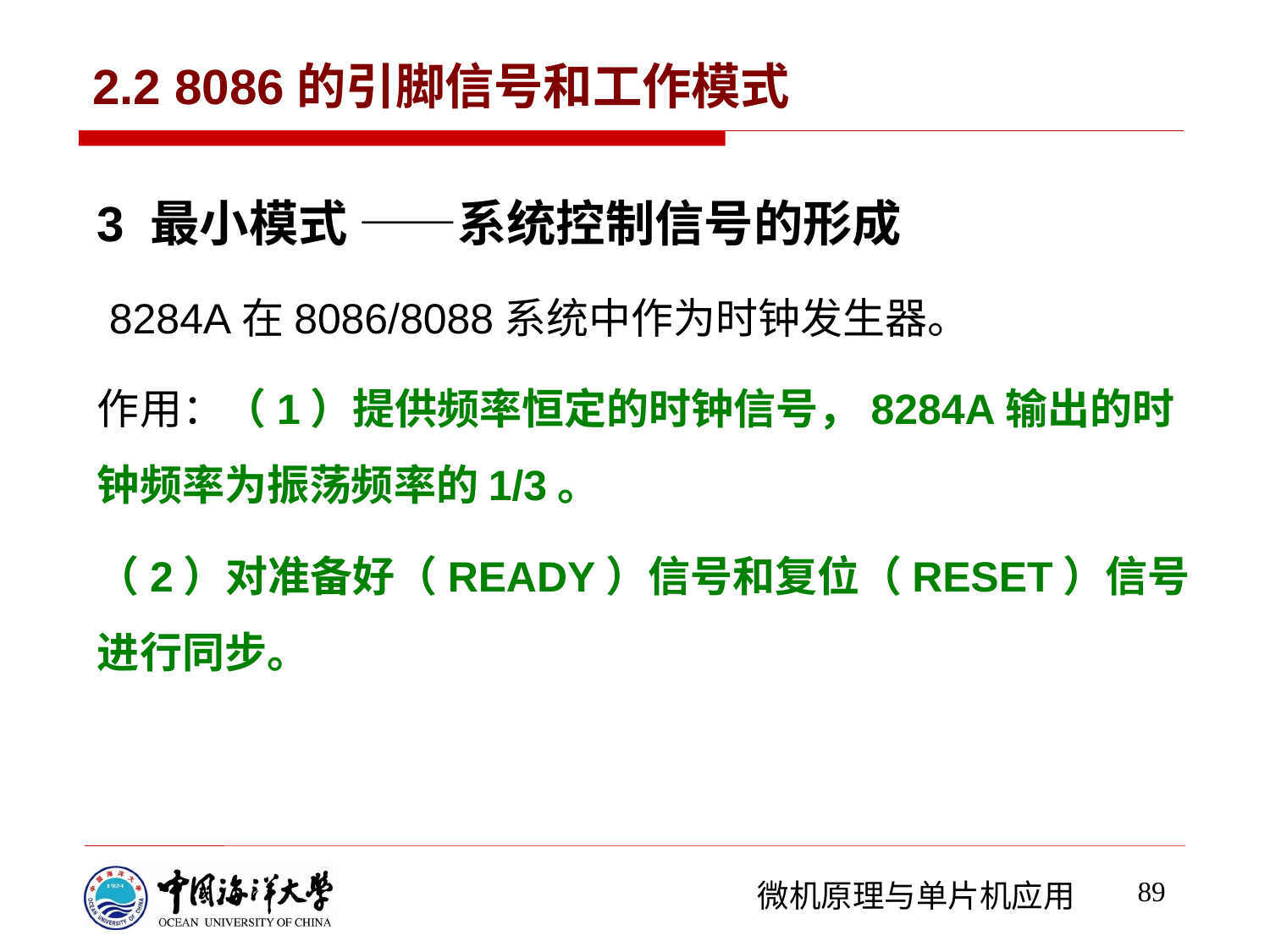

# 2.2 8086的引脚信号和工作模式
3 最小模式 ——系统控制信号的形成
 8284A在8086/8088系统中作为时钟发生器。
作用：（1）提供频率恒定的时钟信号，8284A输出的时钟频率为振荡频率的1/3。
（2）对准备好（READY）信号和复位（RESET）信号进行同步。

89